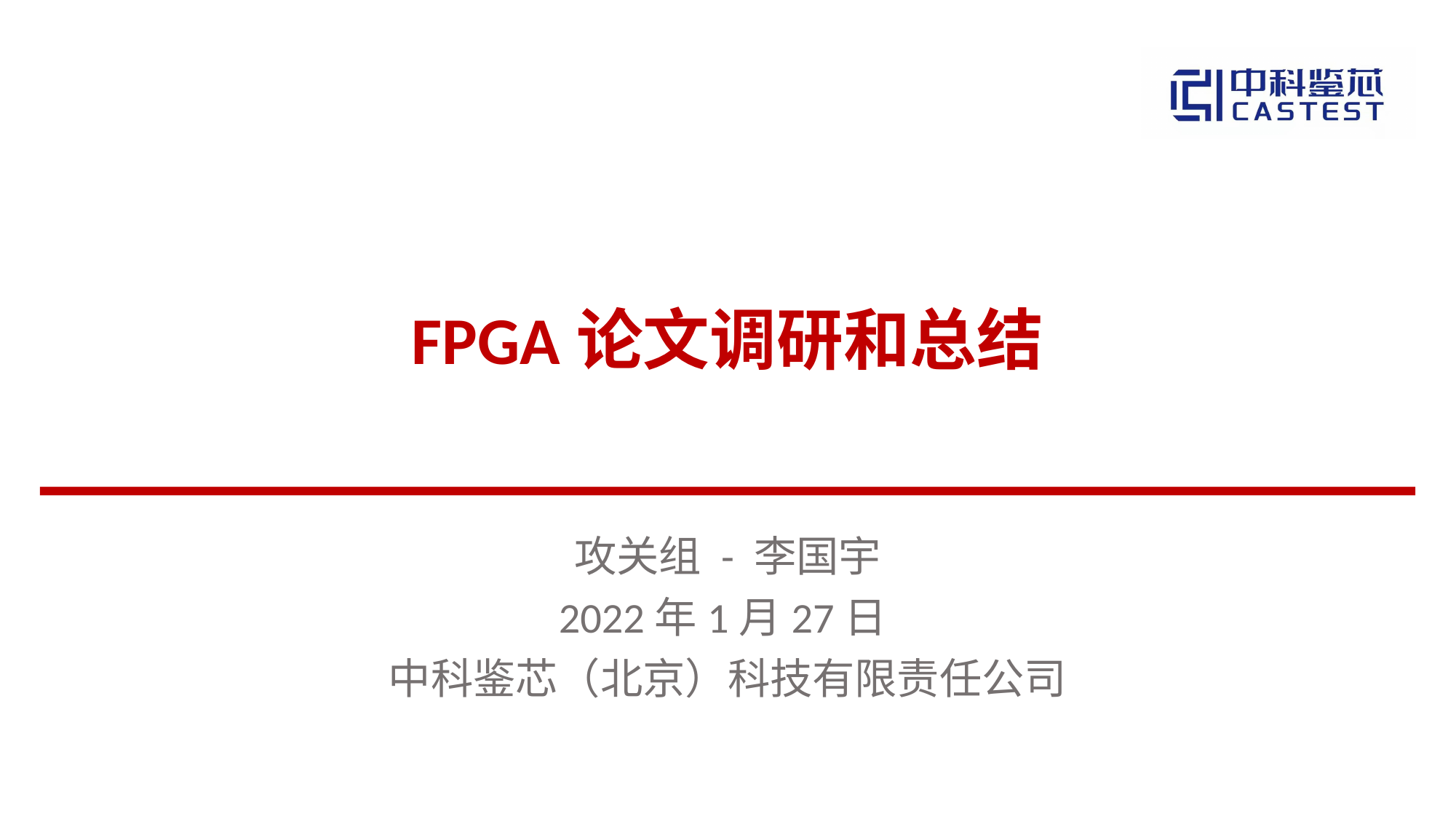

# FPGA论文调研和总结
攻关组 - 李国宇
2022年1月27日
中科鉴芯（北京）科技有限责任公司